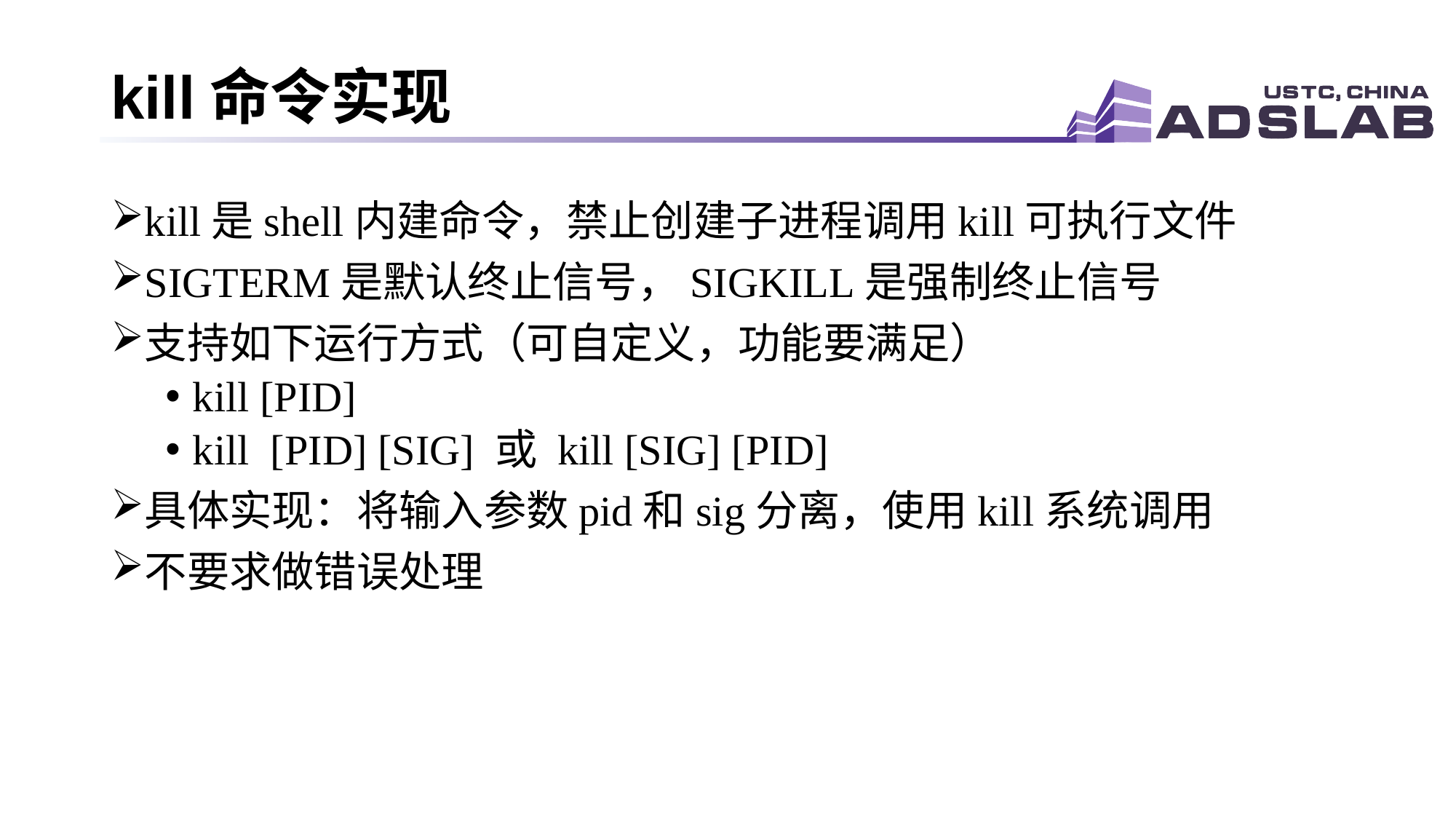

# kill命令实现
kill是shell内建命令，禁止创建子进程调用kill可执行文件
SIGTERM是默认终止信号，SIGKILL是强制终止信号
支持如下运行方式（可自定义，功能要满足）
kill [PID]
kill  [PID] [SIG] 或 kill [SIG] [PID]
具体实现：将输入参数pid和sig分离，使用kill系统调用
不要求做错误处理